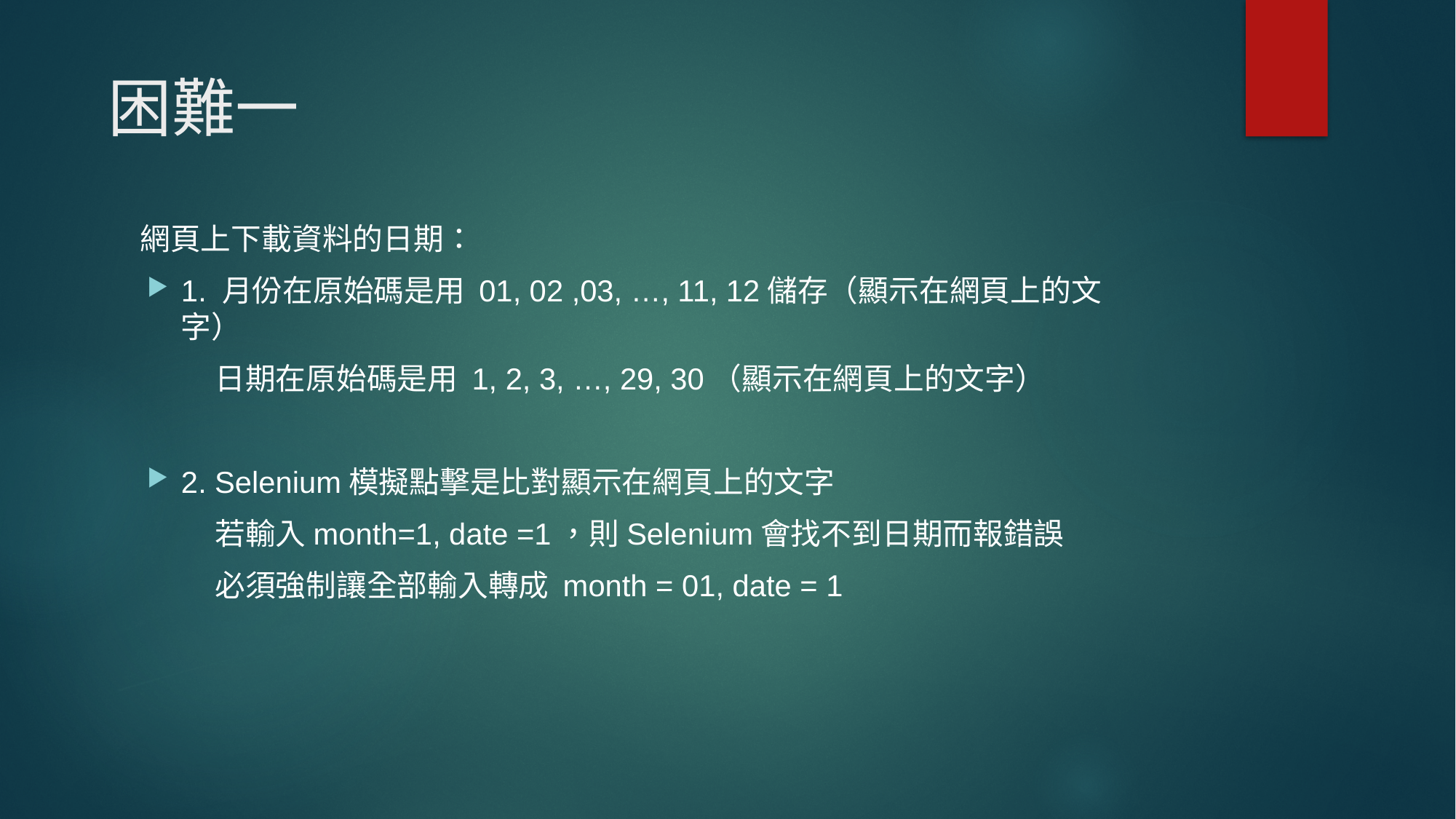

# 困難一
      網頁上下載資料的日期：
1. 月份在原始碼是用 01, 02 ,03, …, 11, 12儲存（顯示在網頁上的文字）
         日期在原始碼是用 1, 2, 3, …, 29, 30（顯示在網頁上的文字）

2. Selenium模擬點擊是比對顯示在網頁上的文字
         若輸入month=1, date =1，則Selenium會找不到日期而報錯誤
         必須強制讓全部輸入轉成 month = 01, date = 1